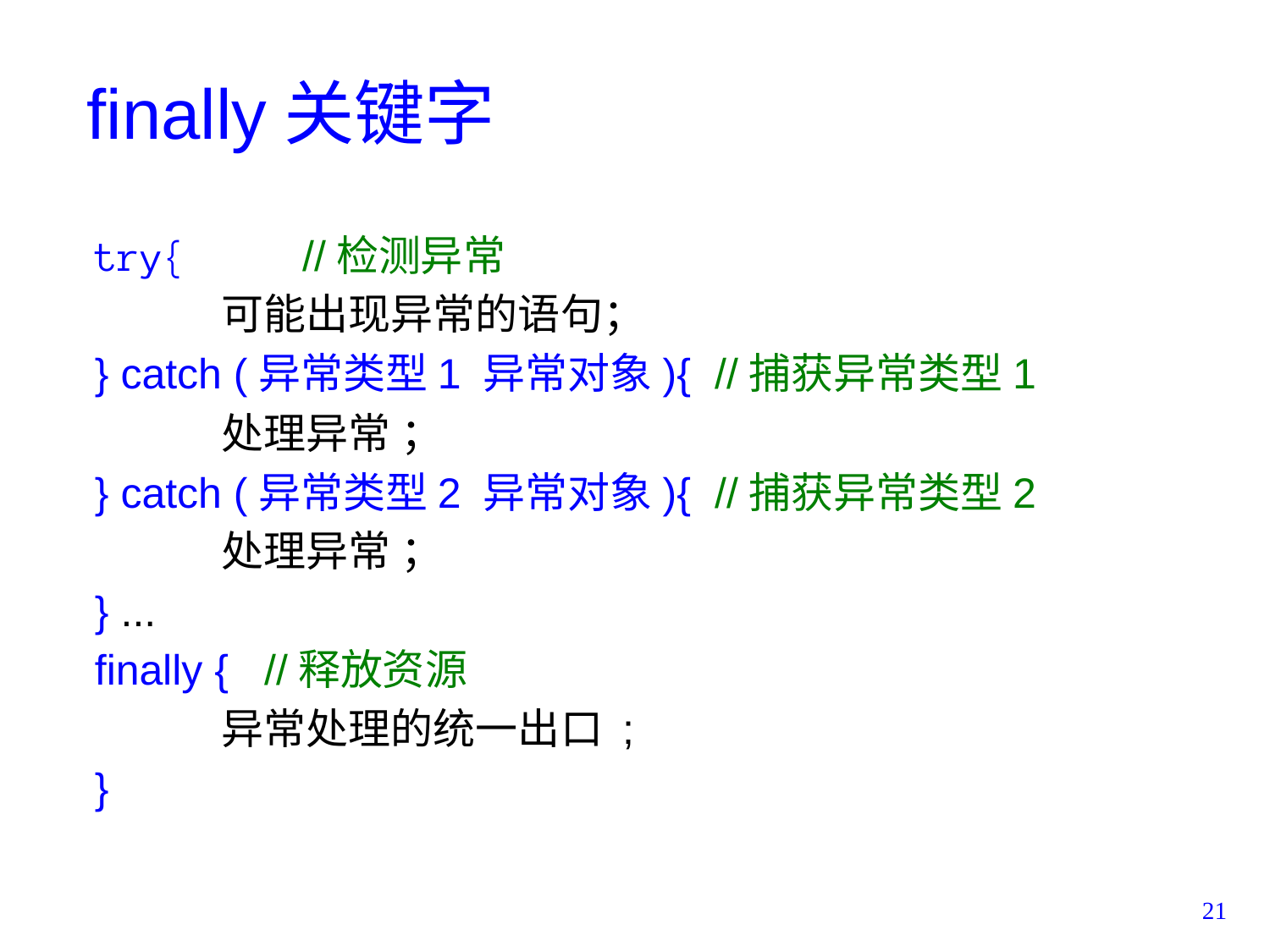

# finally关键字
try{     //检测异常
	可能出现异常的语句；
} catch (异常类型1 异常对象){  //捕获异常类型1
	处理异常 ；
} catch (异常类型2 异常对象){  //捕获异常类型2
	处理异常 ；
} ...
finally {   //释放资源
	异常处理的统一出口 ;
}
21